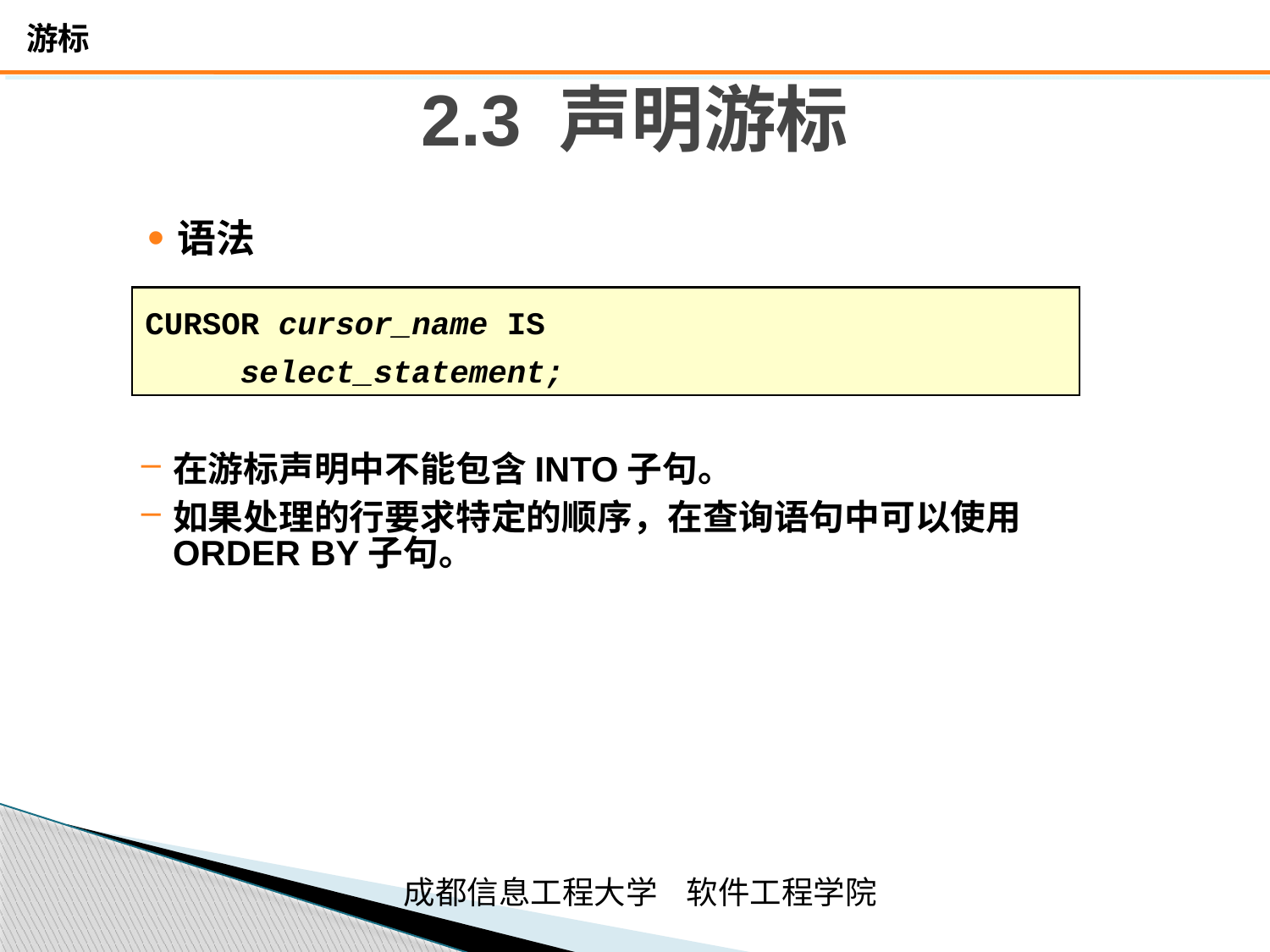

# 2.3 声明游标
语法
CURSOR cursor_name IS
     select_statement;
在游标声明中不能包含INTO子句。
如果处理的行要求特定的顺序，在查询语句中可以使用 ORDER BY子句。